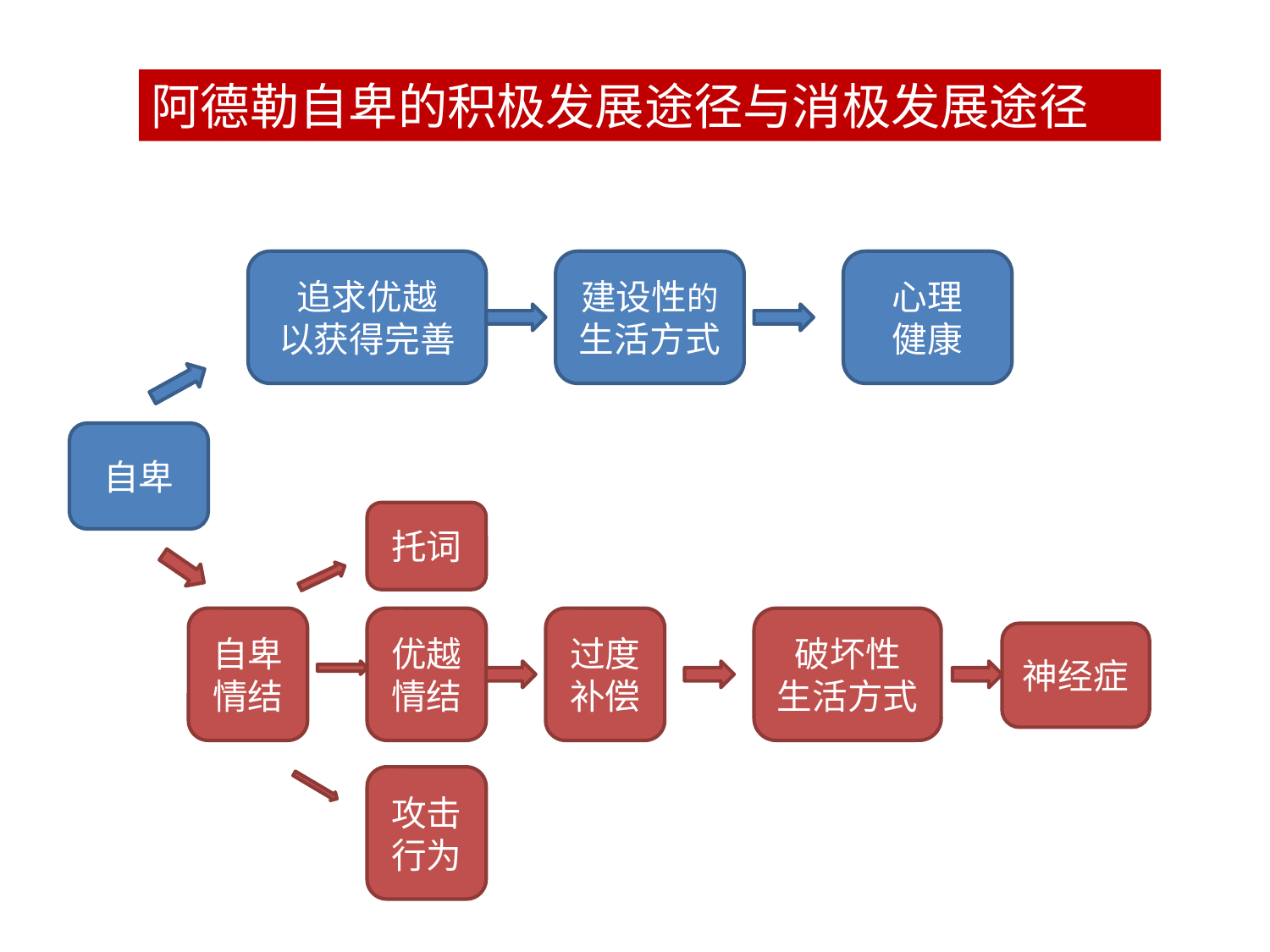

阿德勒自卑的积极发展途径与消极发展途径
追求优越
以获得完善
建设性的
生活方式
心理
健康

自卑
托词

自卑
情结
优越
情结
过度
补偿
破坏性
生活方式
神经症

攻击行为